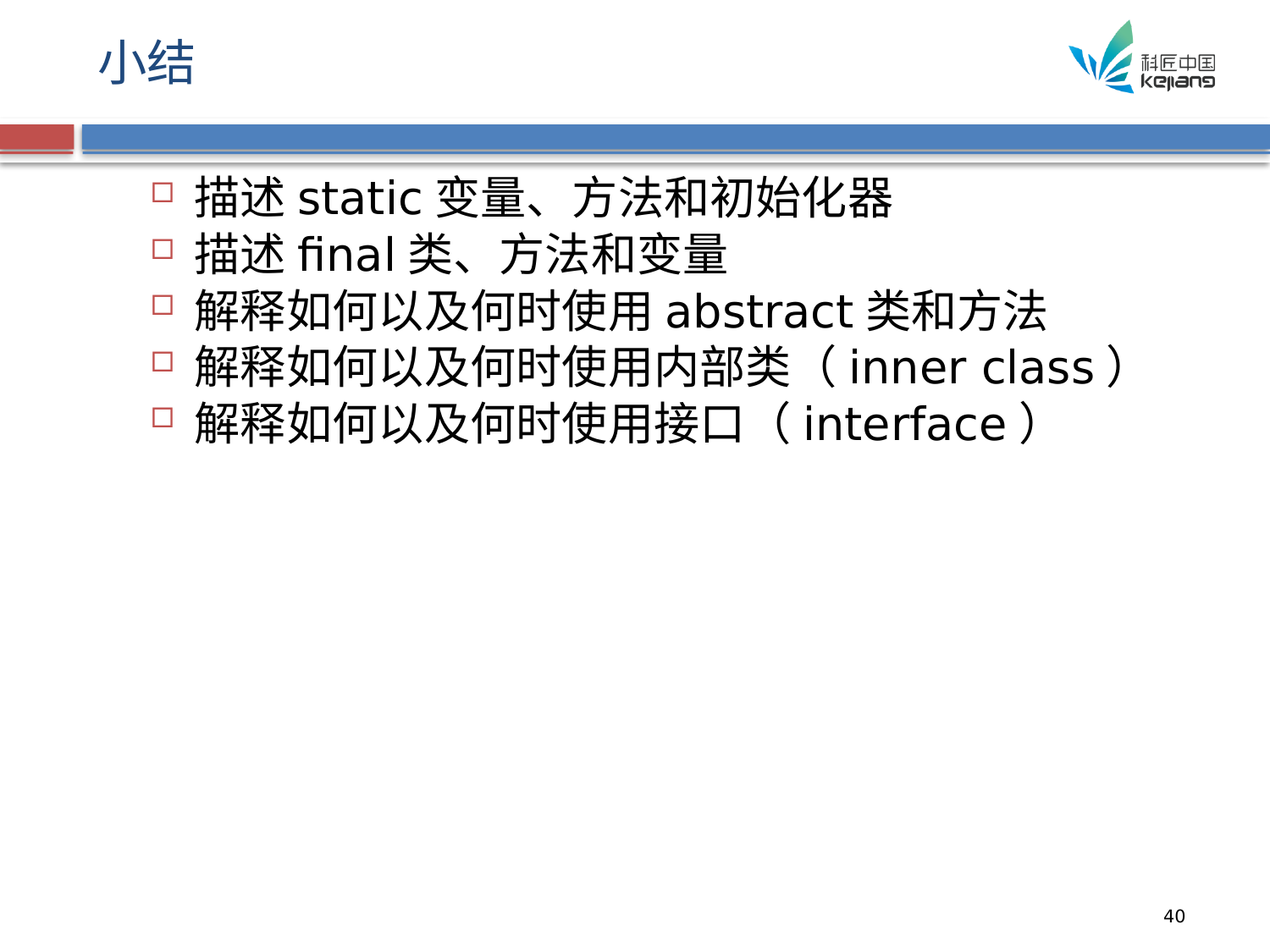

# 小结
描述static变量、方法和初始化器
描述final类、方法和变量
解释如何以及何时使用abstract类和方法
解释如何以及何时使用内部类（inner class）
解释如何以及何时使用接口（interface）
40